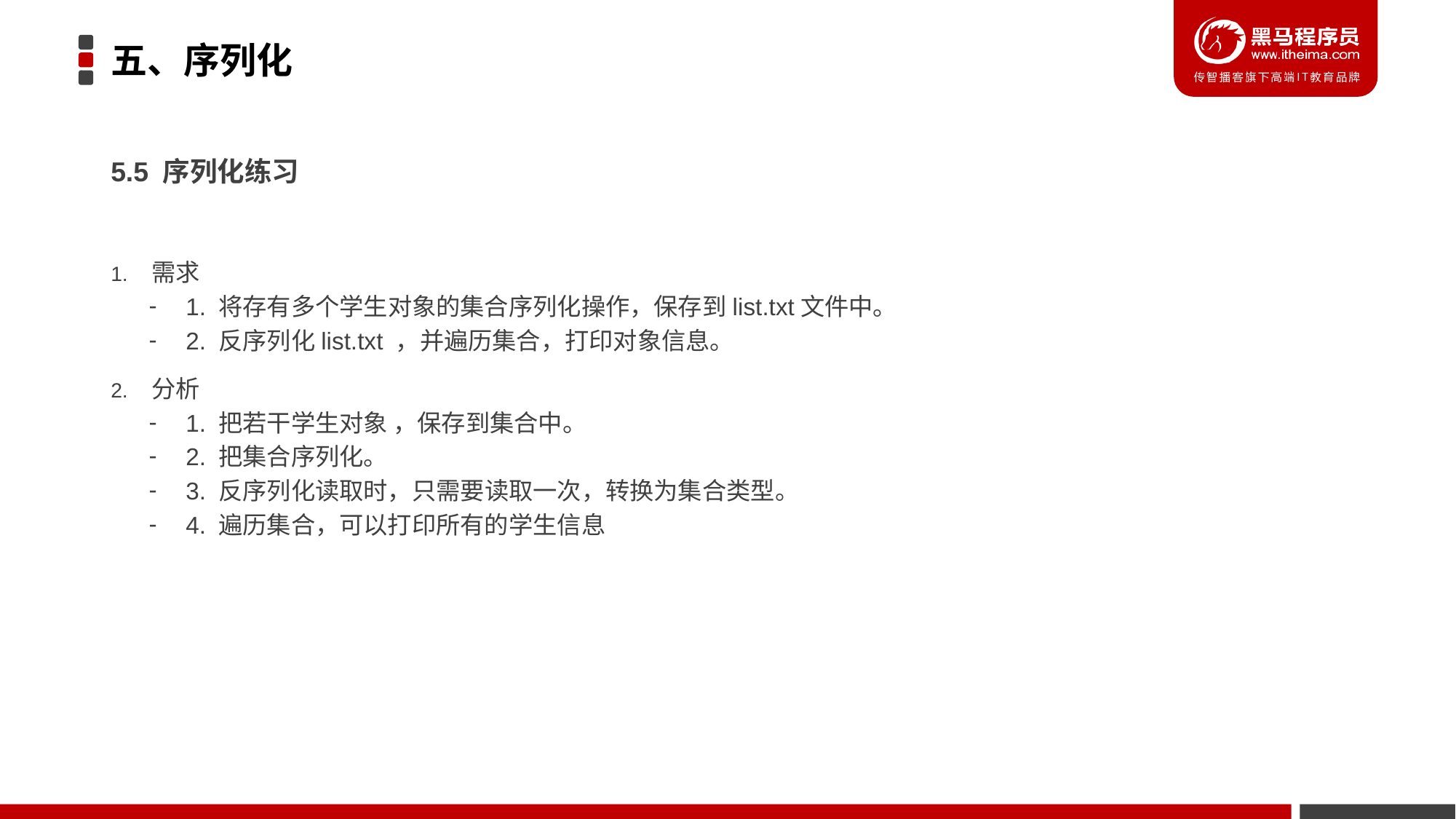

# 五、序列化
5.5 序列化练习
需求
1. 将存有多个学生对象的集合序列化操作，保存到list.txt文件中。
2. 反序列化list.txt ，并遍历集合，打印对象信息。
分析
1. 把若干学生对象 ，保存到集合中。
2. 把集合序列化。
3. 反序列化读取时，只需要读取一次，转换为集合类型。
4. 遍历集合，可以打印所有的学生信息